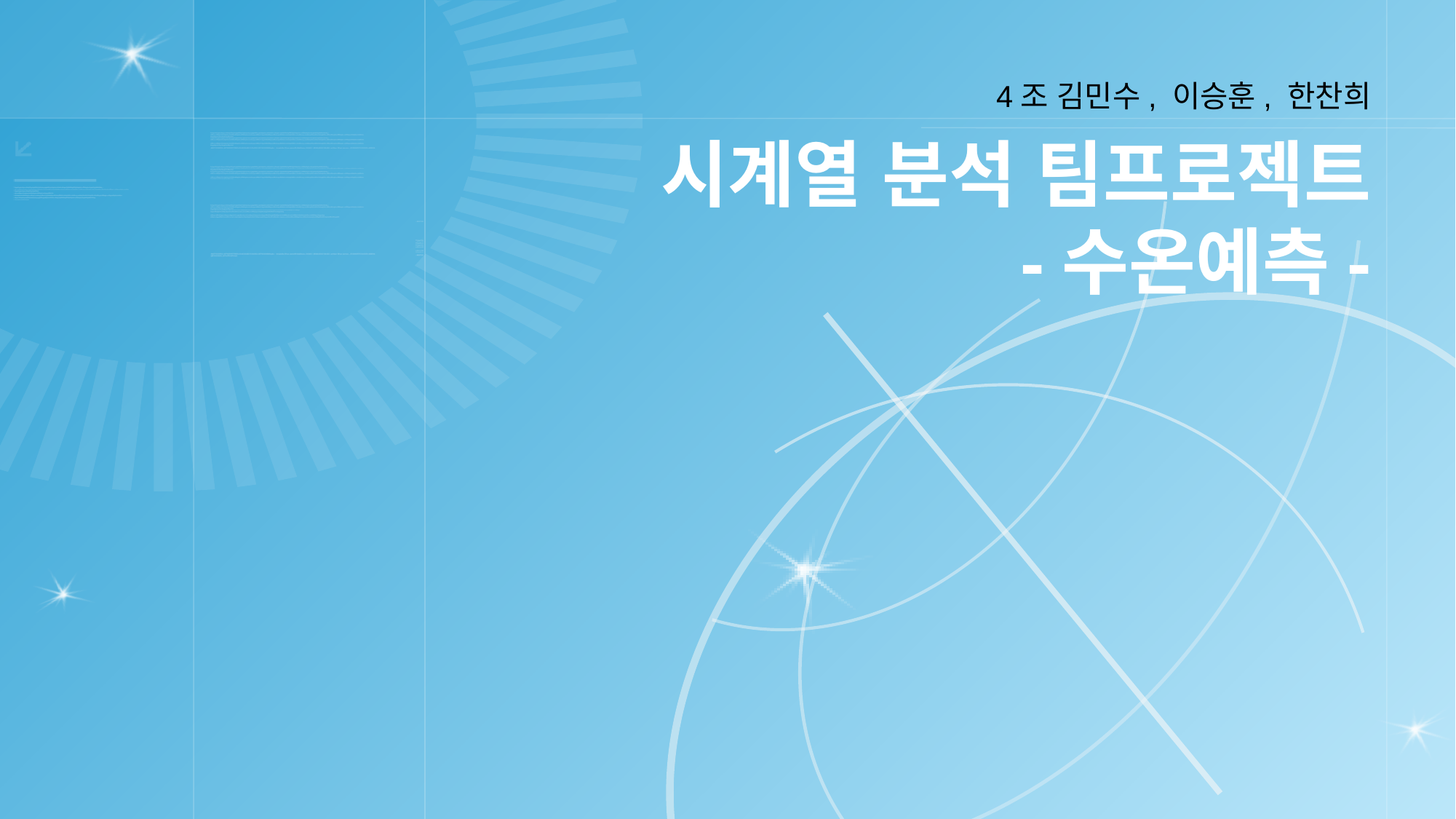

4조 김민수, 이승훈, 한찬희
# 시계열 분석 팀프로젝트 -수온예측-